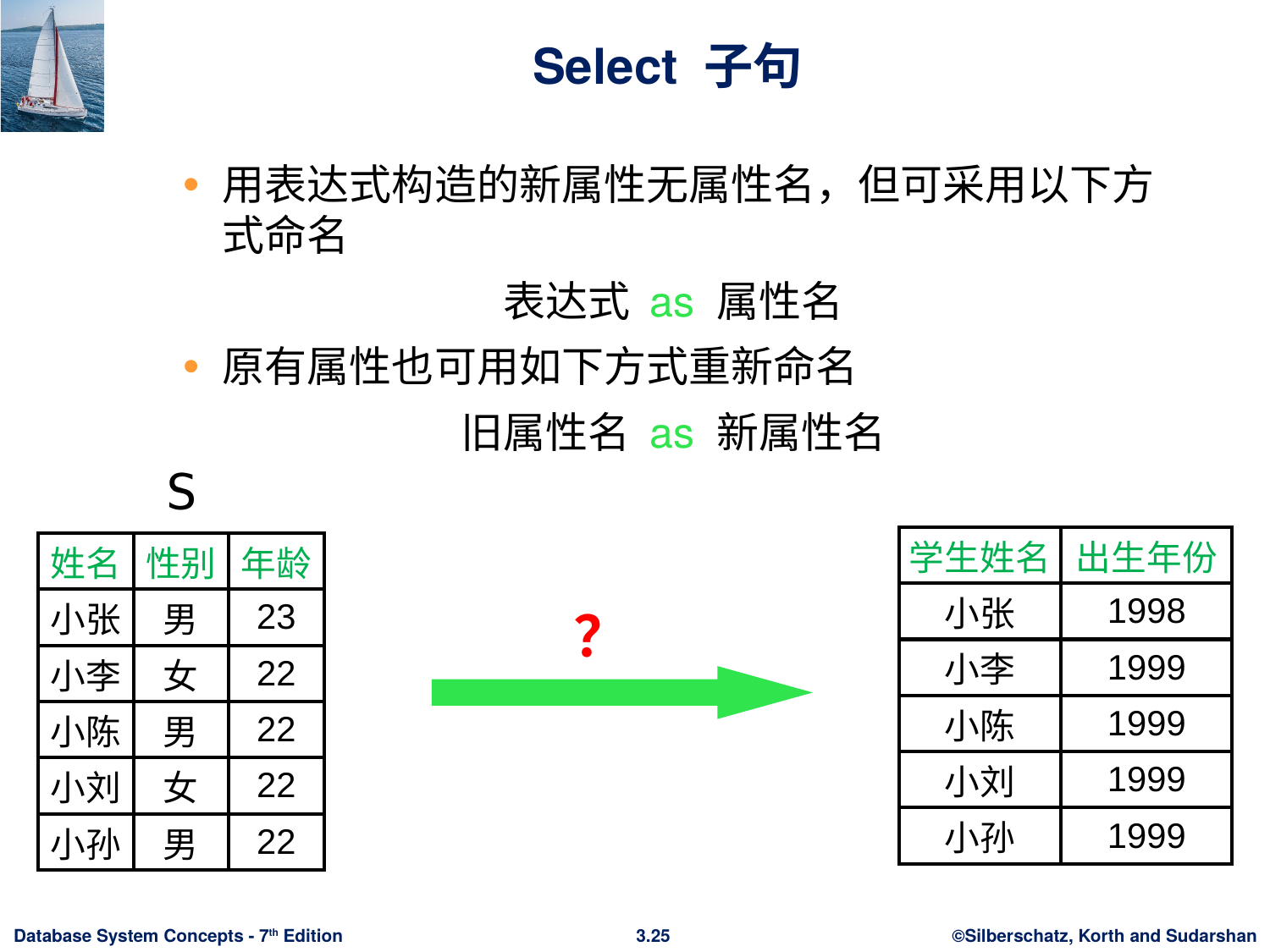

# Select 子句
用表达式构造的新属性无属性名，但可采用以下方式命名
表达式 as 属性名
原有属性也可用如下方式重新命名
旧属性名 as 新属性名
S
| 学生姓名 | 出生年份 |
| --- | --- |
| 小张 | 1998 |
| 小李 | 1999 |
| 小陈 | 1999 |
| 小刘 | 1999 |
| 小孙 | 1999 |
| 姓名 | 性别 | 年龄 |
| --- | --- | --- |
| 小张 | 男 | 23 |
| 小李 | 女 | 22 |
| 小陈 | 男 | 22 |
| 小刘 | 女 | 22 |
| 小孙 | 男 | 22 |
？